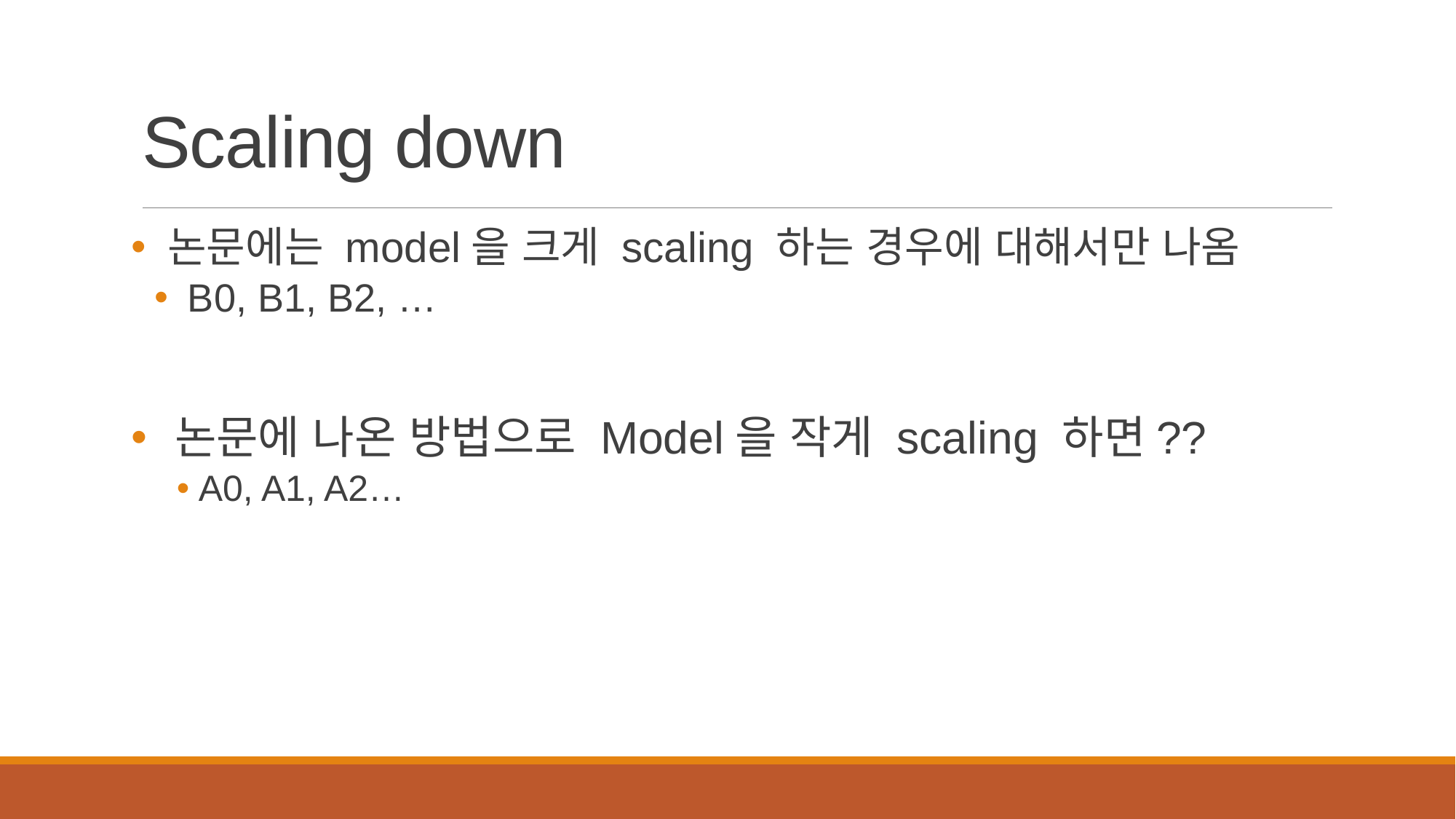

# Scaling down
 논문에는 model을 크게 scaling 하는 경우에 대해서만 나옴
 B0, B1, B2, …

논문에 나온 방법으로 Model을 작게 scaling 하면??
A0, A1, A2…